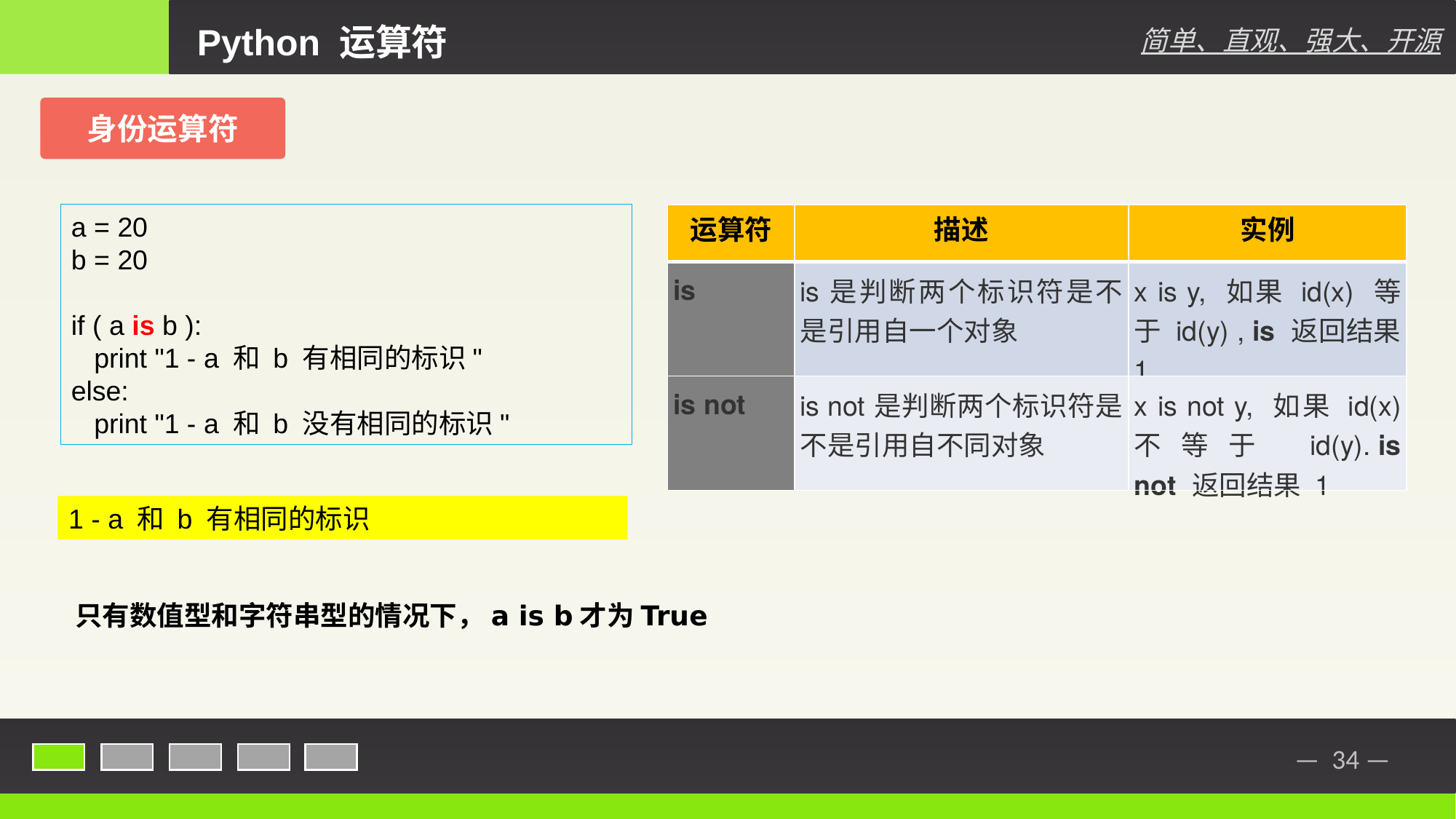

Python 运算符
简单、直观、强大、开源
身份运算符
a = 20
b = 20

if ( a is b ):
   print "1 - a 和 b 有相同的标识"
else:
   print "1 - a 和 b 没有相同的标识"
| 运算符 | 描述 | 实例 |
| --- | --- | --- |
| is | is是判断两个标识符是不是引用自一个对象 | x is y, 如果 id(x) 等于 id(y) , is 返回结果 1 |
| is not | is not是判断两个标识符是不是引用自不同对象 | x is not y, 如果 id(x) 不等于 id(y). is not 返回结果 1 |
1 - a 和 b 有相同的标识
只有数值型和字符串型的情况下，a is b才为True